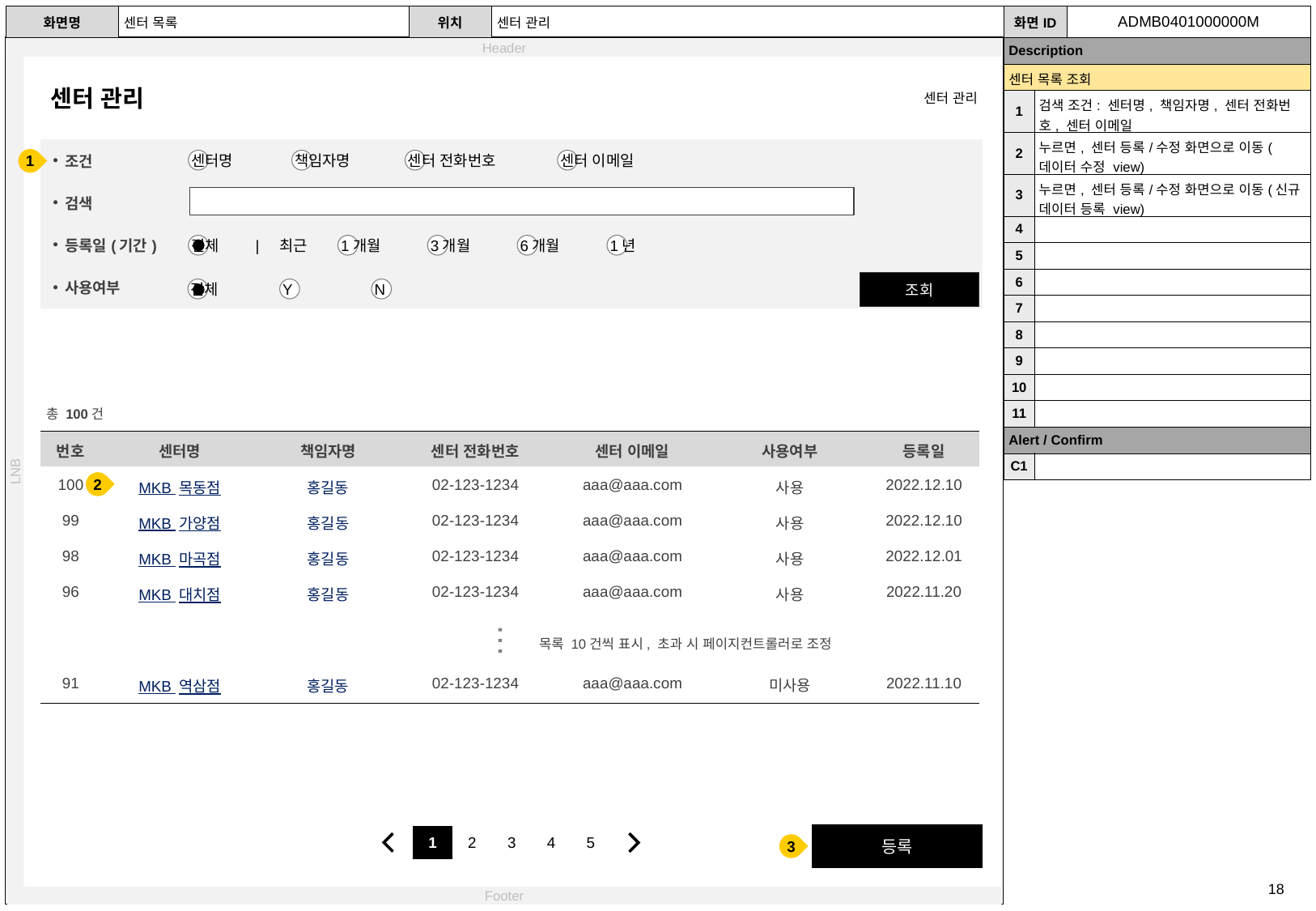

| 화면명 | 센터 목록 | 위치 | 센터 관리 | 화면ID | ADMB0401000000M |
| --- | --- | --- | --- | --- | --- |
| Description |  |
| --- | --- |
| 센터 목록 조회 | 주요 로직, 특정 OS 전용 등… 특별히 기재해야 할 사항이 있는 경우 활용 (없으면 생략 가능) |
| 1 | 검색 조건: 센터명, 책임자명, 센터 전화번호, 센터 이메일 |
| 2 | 누르면, 센터 등록/수정 화면으로 이동(데이터 수정 view) |
| 3 | 누르면, 센터 등록/수정 화면으로 이동(신규 데이터 등록 view) |
| 4 |  |
| 5 |  |
| 6 |  |
| 7 |  |
| 8 |  |
| 9 |  |
| 10 |  |
| 11 |  |
| Alert / Confirm |  |
| C1 |  |
센터 관리
센터 관리
| 조건 |  |
| --- | --- |
| 검색 |  |
| 등록일(기간) | | 최근 |
| 사용여부 |  |
1

센터명
책임자명
센터 전화번호
센터 이메일

전체

1개월
3개월
6개월
1년
조회
Y
N
전체

총 100건
| 번호 | 센터명 | 책임자명 | 센터 전화번호 | 센터 이메일 | 사용여부 | 등록일 |
| --- | --- | --- | --- | --- | --- | --- |
| 100 | MKB 목동점 | 홍길동 | 02-123-1234 | aaa@aaa.com | 사용 | 2022.12.10 |
| 99 | MKB 가양점 | 홍길동 | 02-123-1234 | aaa@aaa.com | 사용 | 2022.12.10 |
| 98 | MKB 마곡점 | 홍길동 | 02-123-1234 | aaa@aaa.com | 사용 | 2022.12.01 |
| 96 | MKB 대치점 | 홍길동 | 02-123-1234 | aaa@aaa.com | 사용 | 2022.11.20 |
|  |  |  |  |  |  |  |
| 91 | MKB 역삼점 | 홍길동 | 02-123-1234 | aaa@aaa.com | 미사용 | 2022.11.10 |
2

…
목록 10건씩 표시, 초과 시 페이지컨트롤러로 조정
등록
| 1 | 2 | 3 | 4 | 5 |
| --- | --- | --- | --- | --- |
3